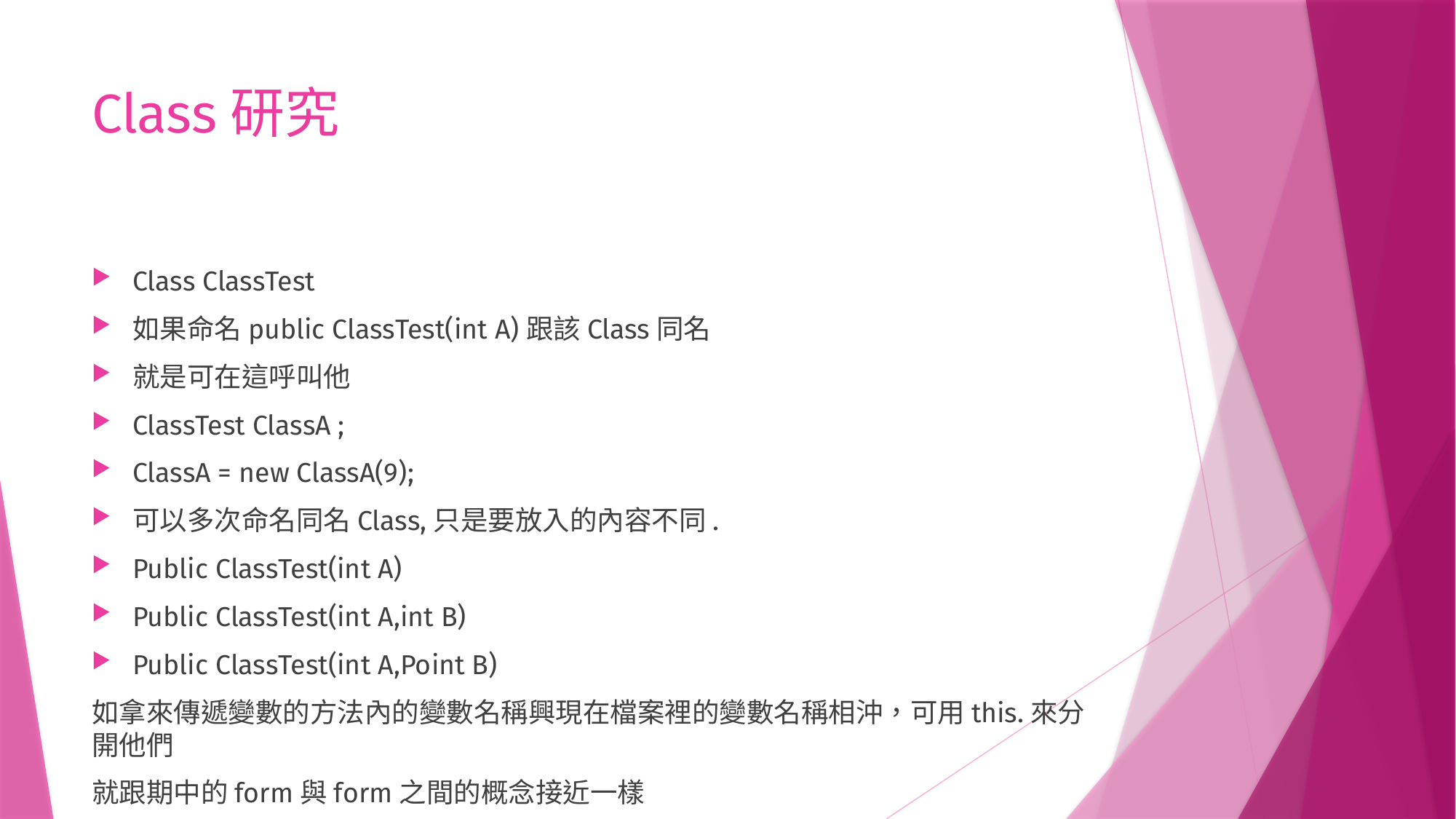

# Class研究
Class ClassTest
如果命名public ClassTest(int A)跟該Class同名
就是可在這呼叫他
ClassTest ClassA ;
ClassA = new ClassA(9);
可以多次命名同名Class,只是要放入的內容不同.
Public ClassTest(int A)
Public ClassTest(int A,int B)
Public ClassTest(int A,Point B)
如拿來傳遞變數的方法內的變數名稱興現在檔案裡的變數名稱相沖，可用this.來分開他們
就跟期中的form與form之間的概念接近一樣